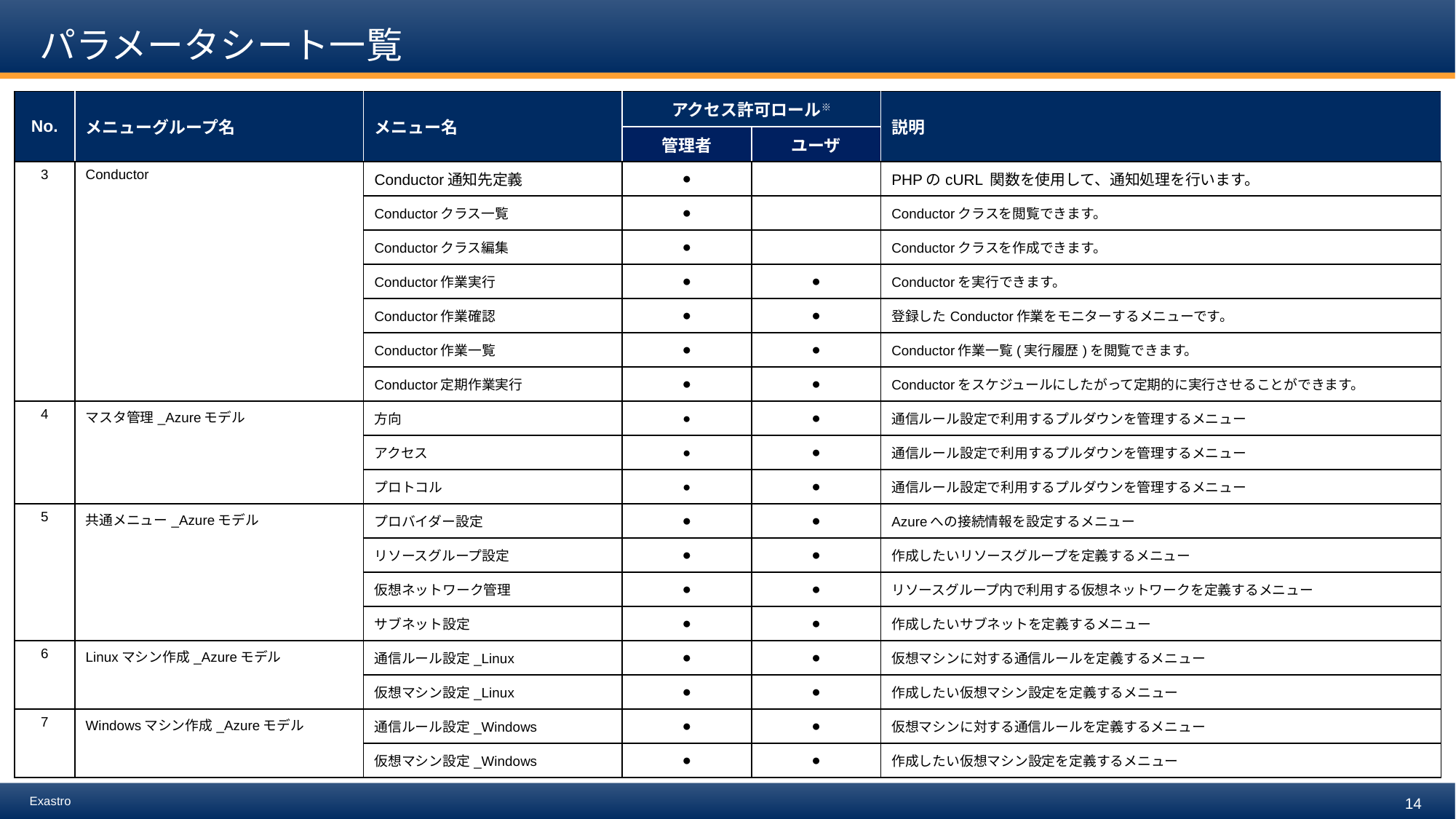

# パラメータシート一覧
| No. | メニューグループ名 | メニュー名 | アクセス許可ロール※ |  | 説明 |
| --- | --- | --- | --- | --- | --- |
|  |  |  | 管理者 | ユーザ |  |
| 3 | Conductor | Conductor通知先定義 | ● |  | PHPのcURL 関数を使用して、通知処理を行います。 |
|  |  | Conductorクラス一覧 | ● |  | Conductorクラスを閲覧できます。 |
|  |  | Conductorクラス編集 | ● |  | Conductorクラスを作成できます。 |
|  |  | Conductor作業実行 | ● | ● | Conductorを実行できます。 |
|  |  | Conductor作業確認 | ● | ● | 登録したConductor作業をモニターするメニューです。 |
|  |  | Conductor作業一覧 | ● | ● | Conductor作業一覧(実行履歴)を閲覧できます。 |
|  |  | Conductor定期作業実行 | ● | ● | Conductorをスケジュールにしたがって定期的に実行させることができます。 |
| 4 | マスタ管理\_Azureモデル | 方向 | ● | ● | 通信ルール設定で利用するプルダウンを管理するメニュー |
|  |  | アクセス | ● | ● | 通信ルール設定で利用するプルダウンを管理するメニュー |
|  |  | プロトコル | ● | ● | 通信ルール設定で利用するプルダウンを管理するメニュー |
| 5 | 共通メニュー\_Azureモデル | プロバイダー設定 | ● | ● | Azureへの接続情報を設定するメニュー |
|  |  | リソースグループ設定 | ● | ● | 作成したいリソースグループを定義するメニュー |
|  |  | 仮想ネットワーク管理 | ● | ● | リソースグループ内で利用する仮想ネットワークを定義するメニュー |
|  |  | サブネット設定 | ● | ● | 作成したいサブネットを定義するメニュー |
| 6 | Linuxマシン作成\_Azureモデル | 通信ルール設定\_Linux | ● | ● | 仮想マシンに対する通信ルールを定義するメニュー |
|  |  | 仮想マシン設定\_Linux | ● | ● | 作成したい仮想マシン設定を定義するメニュー |
| 7 | Windowsマシン作成\_Azureモデル | 通信ルール設定\_Windows | ● | ● | 仮想マシンに対する通信ルールを定義するメニュー |
|  |  | 仮想マシン設定\_Windows | ● | ● | 作成したい仮想マシン設定を定義するメニュー |